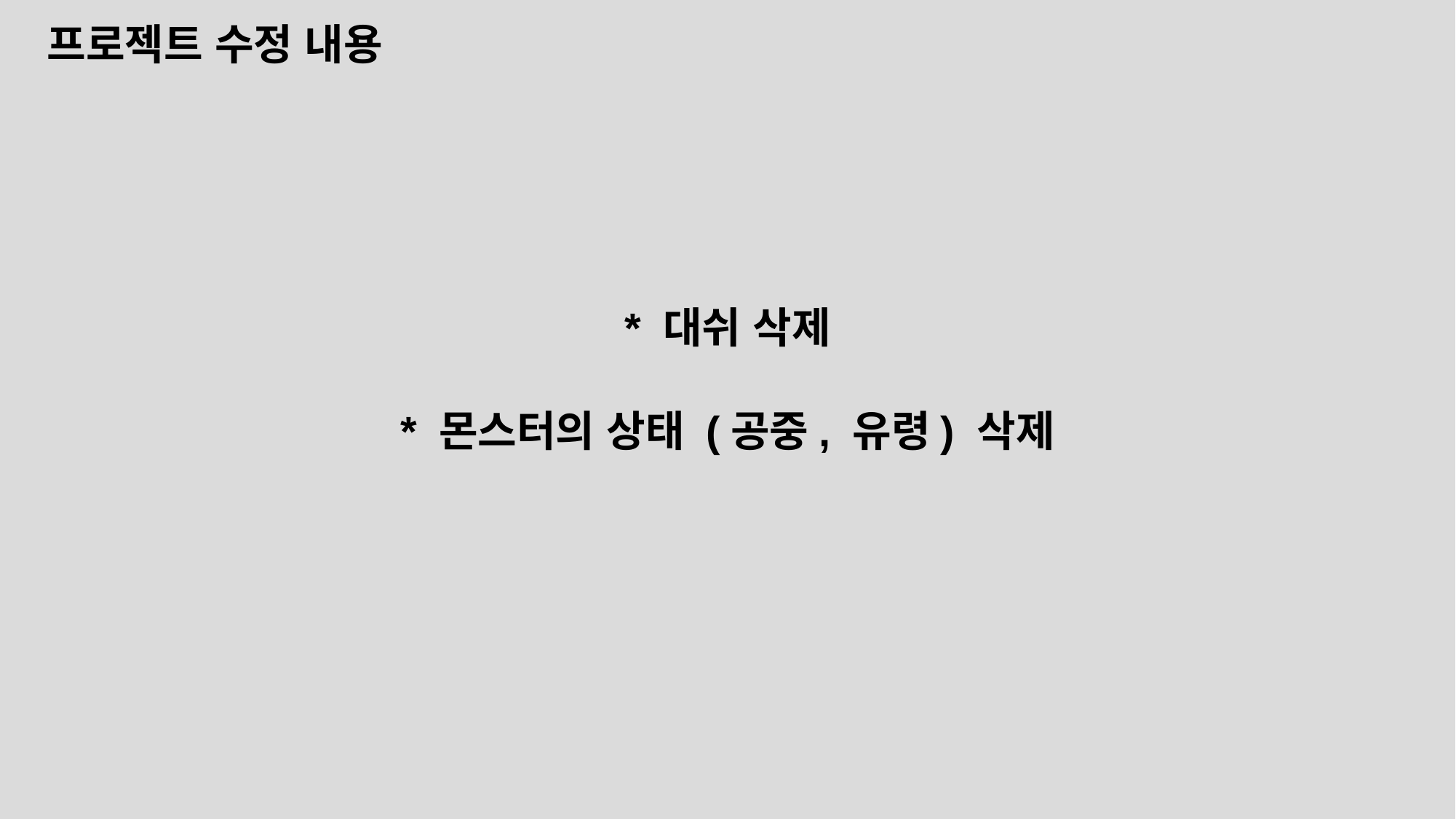

프로젝트 수정 내용
* 대쉬 삭제
* 몬스터의 상태 (공중, 유령) 삭제